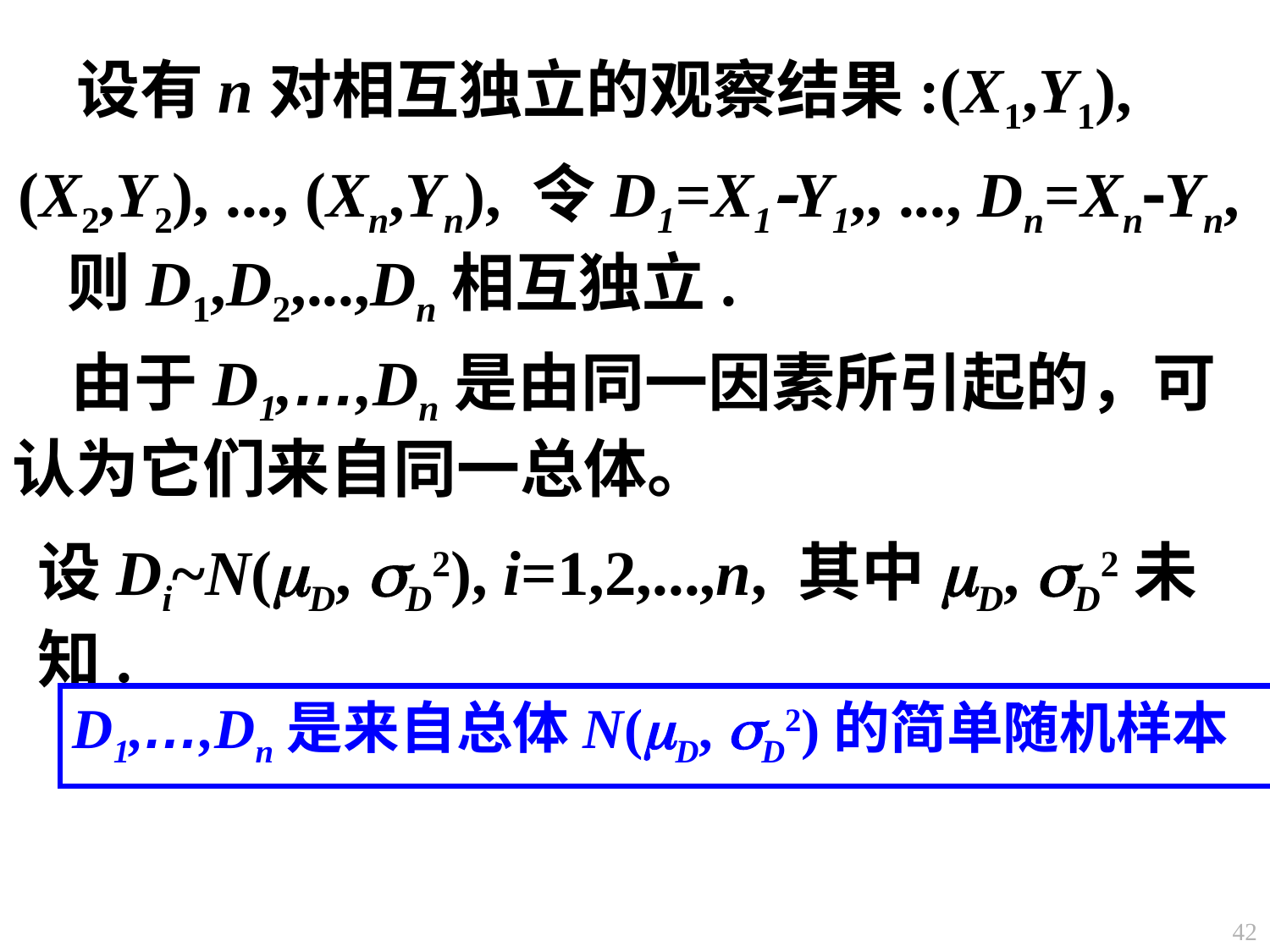

设有n对相互独立的观察结果:(X1,Y1), (X2,Y2), ..., (Xn,Yn), 令D1=X1−Y1,, ..., Dn=Xn−Yn,
则D1,D2,...,Dn相互独立.
   由于D1,…,Dn是由同一因素所引起的，可认为它们来自同一总体。
设Di~N(μD, σD2), i=1,2,...,n, 其中μD, σD2未知.
D1,…,Dn是来自总体N(μD, σD2)的简单随机样本
42